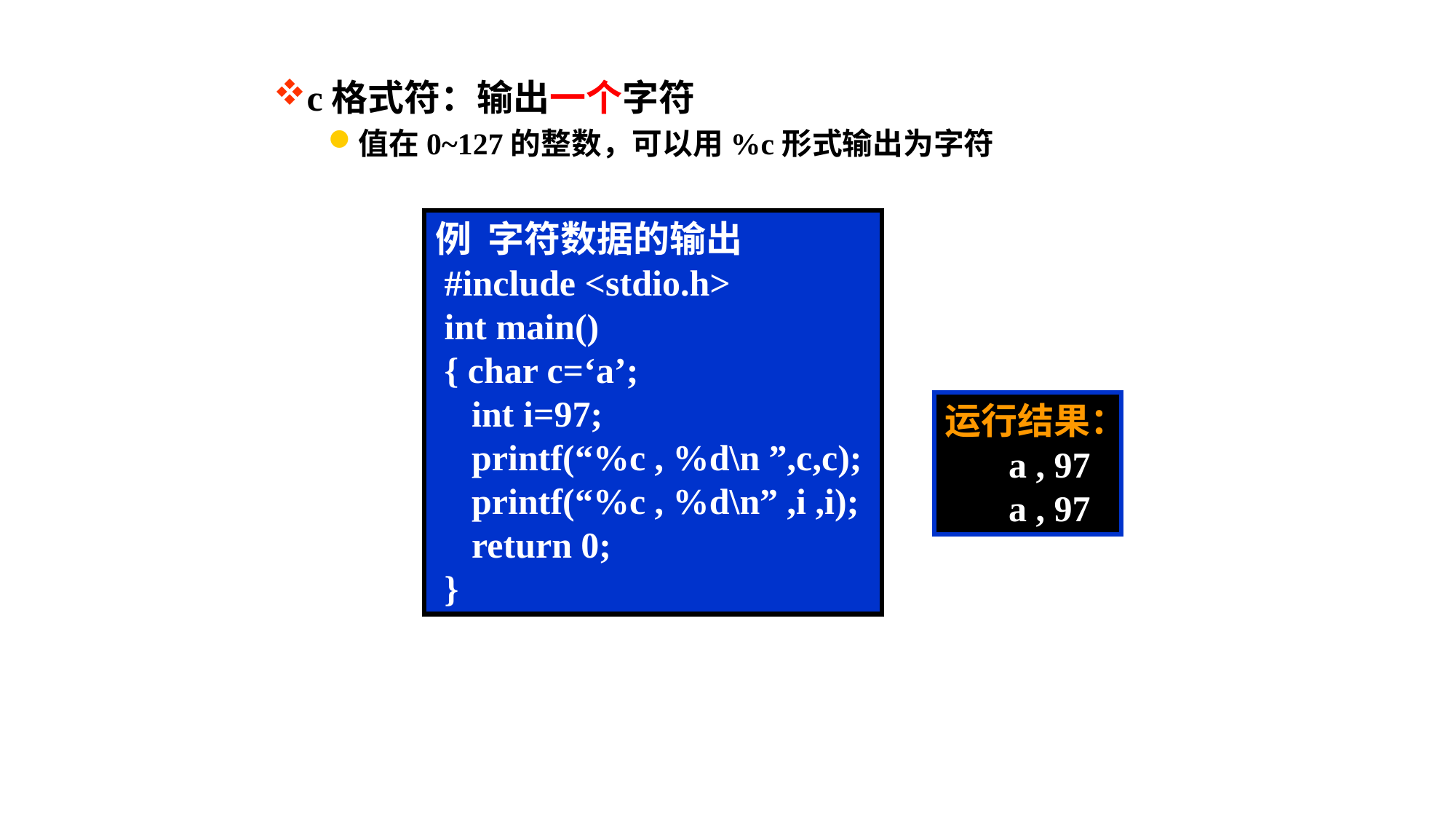

c格式符：输出一个字符
值在0~127的整数，可以用%c形式输出为字符
例  字符数据的输出
 #include <stdio.h>
 int main()
 { char c=‘a’;
    int i=97;
    printf(“%c , %d\n ”,c,c);
    printf(“%c , %d\n” ,i ,i);
    return 0;
 }
运行结果：
       a , 97
       a , 97